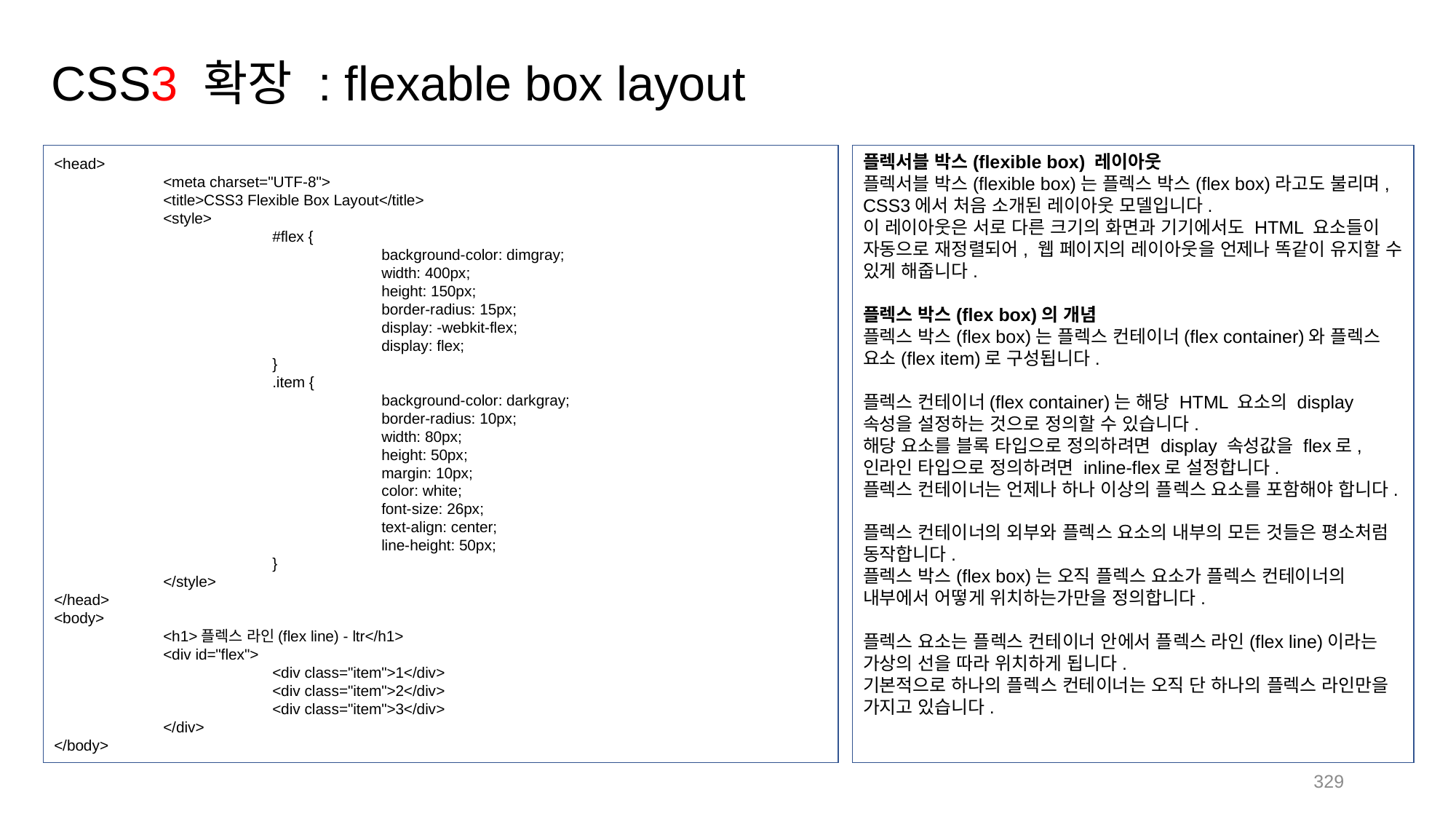

# CSS3 확장 : flexable box layout
<head>
	<meta charset="UTF-8">
	<title>CSS3 Flexible Box Layout</title>
	<style>
		#flex {
			background-color: dimgray;
			width: 400px;
			height: 150px;
			border-radius: 15px;
			display: -webkit-flex;
			display: flex;
		}
		.item {
			background-color: darkgray;
			border-radius: 10px;
			width: 80px;
			height: 50px;
			margin: 10px;
			color: white;
			font-size: 26px;
			text-align: center;
			line-height: 50px;
		}
	</style>
</head>
<body>
	<h1>플렉스 라인(flex line) - ltr</h1>
	<div id="flex">
		<div class="item">1</div>
		<div class="item">2</div>
		<div class="item">3</div>
	</div>
</body>
플렉서블 박스(flexible box) 레이아웃
플렉서블 박스(flexible box)는 플렉스 박스(flex box)라고도 불리며, CSS3에서 처음 소개된 레이아웃 모델입니다.
이 레이아웃은 서로 다른 크기의 화면과 기기에서도 HTML 요소들이 자동으로 재정렬되어, 웹 페이지의 레이아웃을 언제나 똑같이 유지할 수 있게 해줍니다.

플렉스 박스(flex box)의 개념
플렉스 박스(flex box)는 플렉스 컨테이너(flex container)와 플렉스 요소(flex item)로 구성됩니다.

플렉스 컨테이너(flex container)는 해당 HTML 요소의 display 속성을 설정하는 것으로 정의할 수 있습니다.
해당 요소를 블록 타입으로 정의하려면 display 속성값을 flex로, 인라인 타입으로 정의하려면 inline-flex로 설정합니다.
플렉스 컨테이너는 언제나 하나 이상의 플렉스 요소를 포함해야 합니다.

플렉스 컨테이너의 외부와 플렉스 요소의 내부의 모든 것들은 평소처럼 동작합니다.
플렉스 박스(flex box)는 오직 플렉스 요소가 플렉스 컨테이너의 내부에서 어떻게 위치하는가만을 정의합니다.

플렉스 요소는 플렉스 컨테이너 안에서 플렉스 라인(flex line)이라는 가상의 선을 따라 위치하게 됩니다.
기본적으로 하나의 플렉스 컨테이너는 오직 단 하나의 플렉스 라인만을 가지고 있습니다.

329